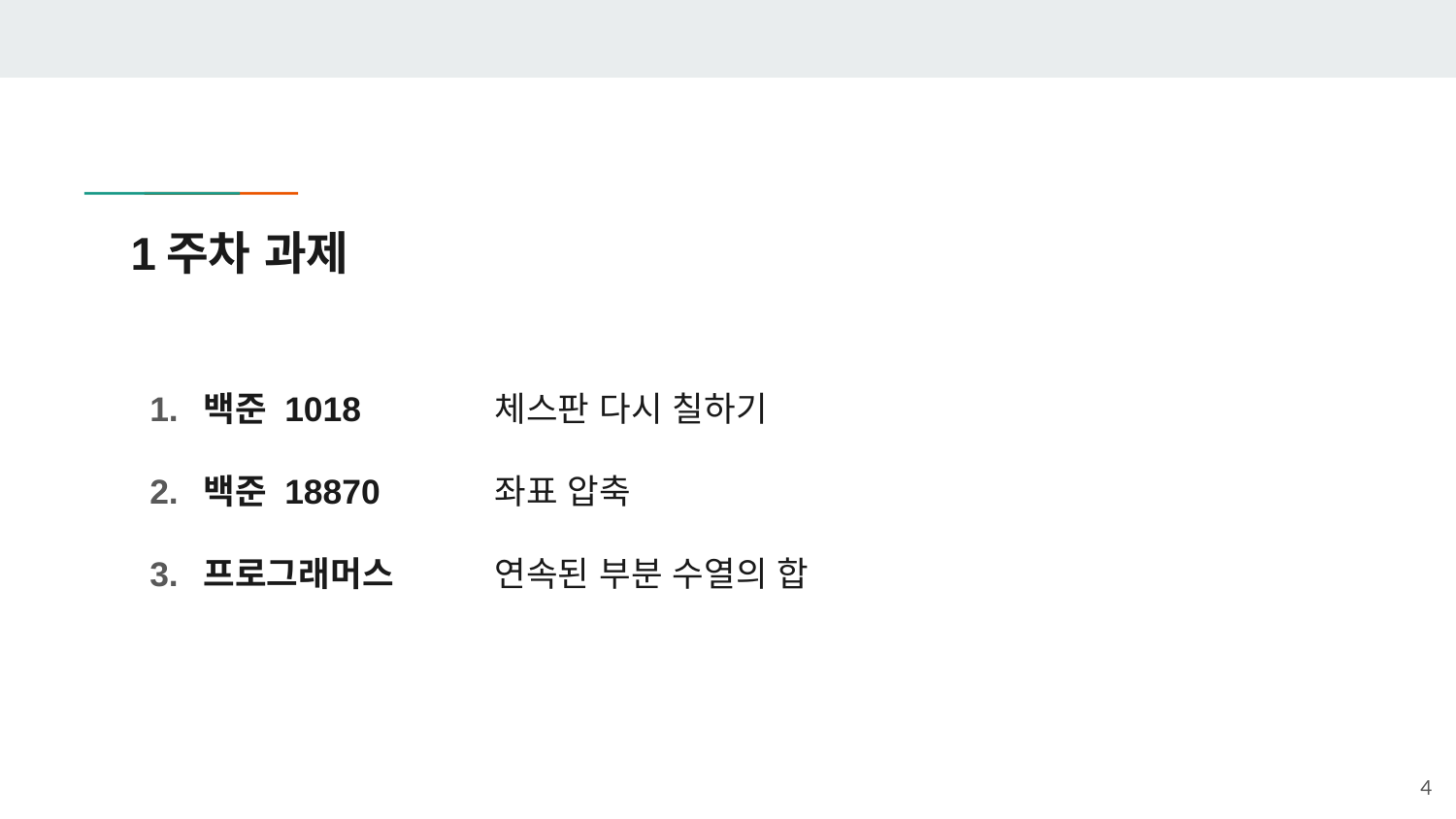

# 1주차 과제
백준 1018	체스판 다시 칠하기
백준 18870	좌표 압축
프로그래머스	연속된 부분 수열의 합
4